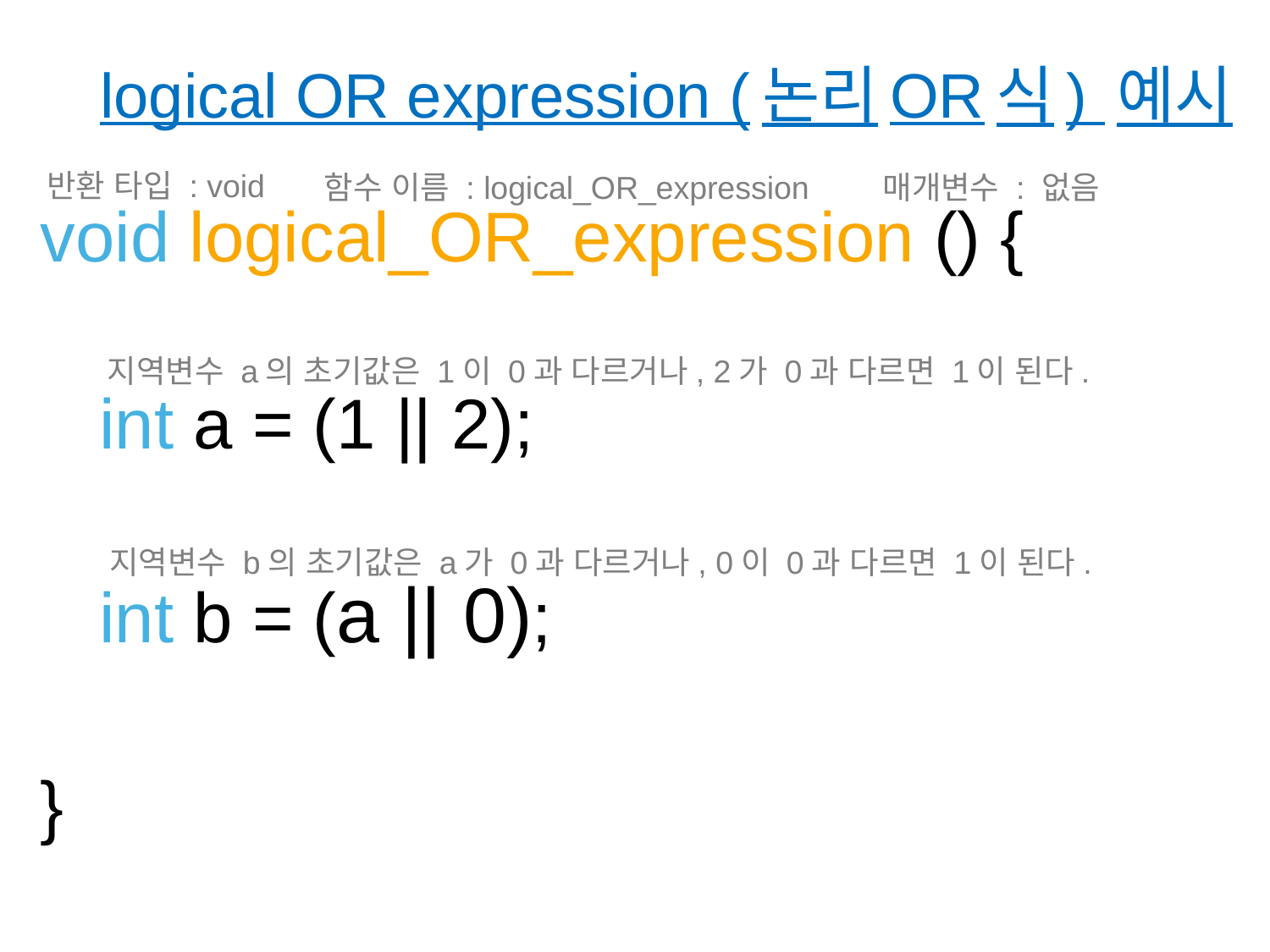

# logical OR expression (논리OR식) 예시
반환 타입 : void
함수 이름 : logical_OR_expression
매개변수 : 없음
void logical_OR_expression () {

   int a = (1 || 2);

   int b = (a || 0);

}
지역변수 a의 초기값은 1이 0과 다르거나, 2가 0과 다르면 1이 된다.
지역변수 b의 초기값은 a가 0과 다르거나, 0이 0과 다르면 1이 된다.